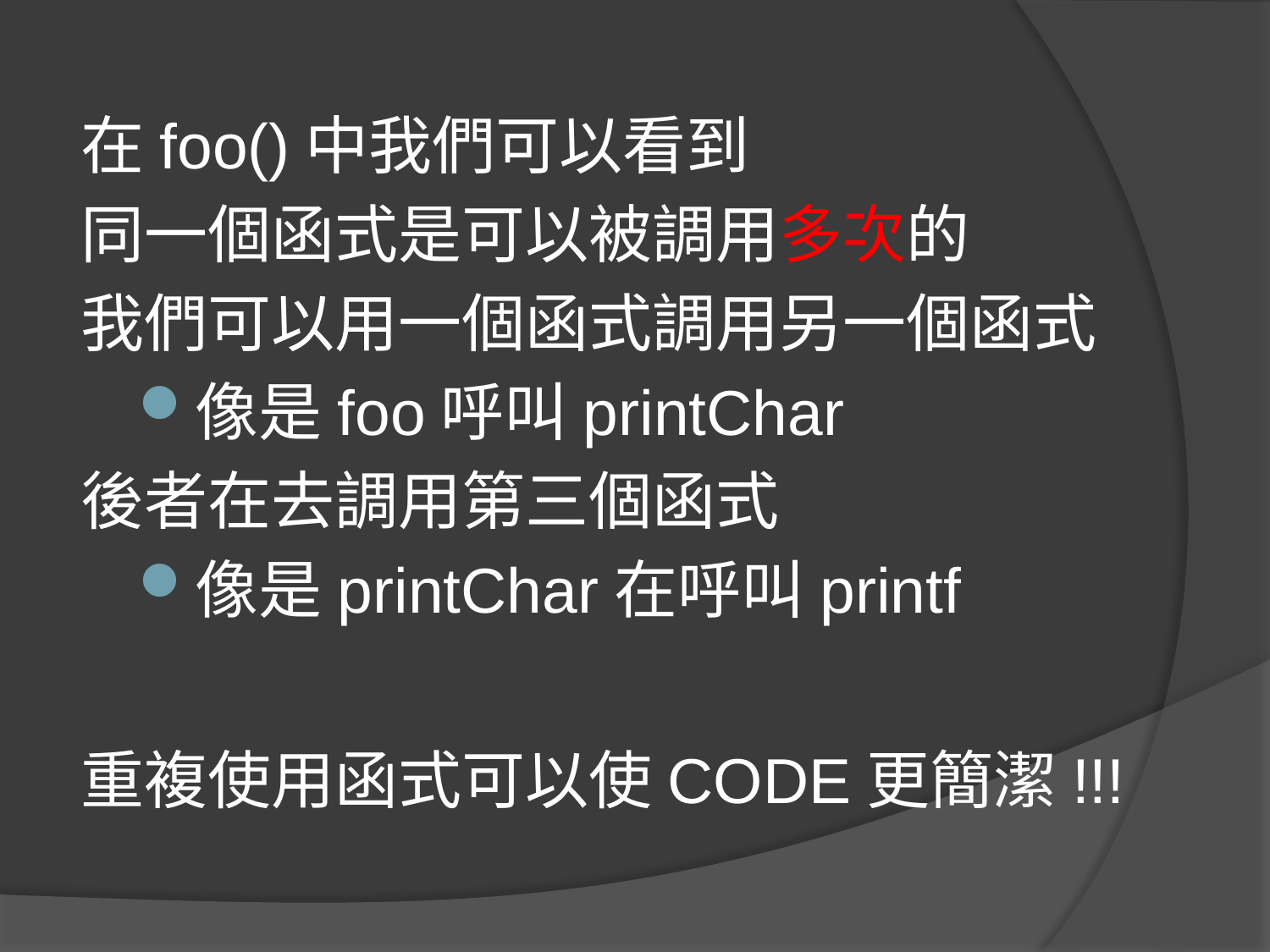

在foo()中我們可以看到
同一個函式是可以被調用多次的
我們可以用一個函式調用另一個函式
像是foo呼叫printChar
後者在去調用第三個函式
像是printChar在呼叫printf

重複使用函式可以使CODE更簡潔!!!